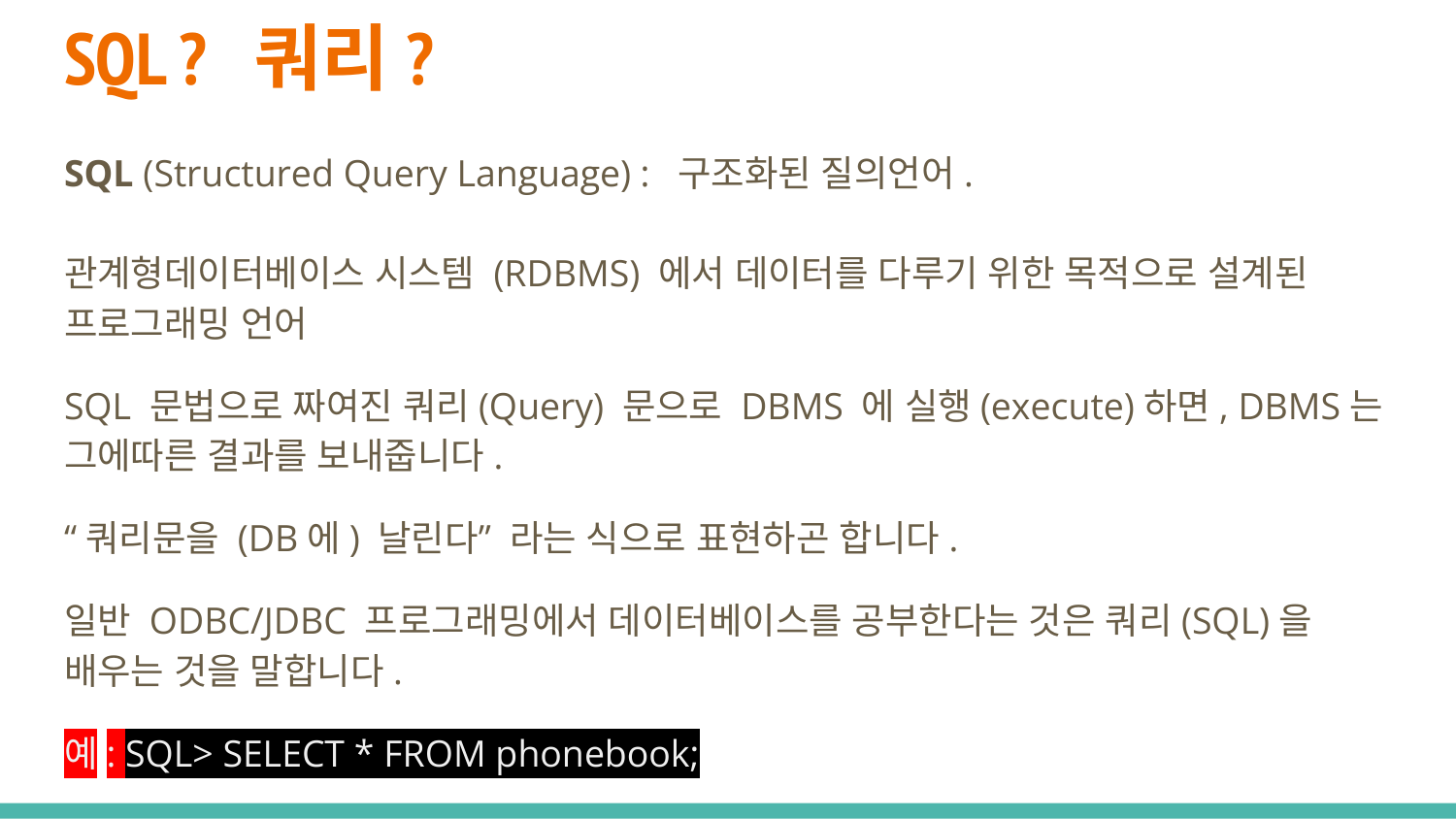

# SQL ?  쿼리?
SQL (Structured Query Language) :  구조화된 질의언어.
관계형데이터베이스 시스템 (RDBMS) 에서 데이터를 다루기 위한 목적으로 설계된 프로그래밍 언어
SQL 문법으로 짜여진 쿼리(Query) 문으로 DBMS 에 실행(execute)하면, DBMS는 그에따른 결과를 보내줍니다.
“쿼리문을 (DB에) 날린다”  라는 식으로 표현하곤 합니다.
일반 ODBC/JDBC 프로그래밍에서 데이터베이스를 공부한다는 것은 쿼리(SQL)을 배우는 것을 말합니다.
예: SQL> SELECT * FROM phonebook;